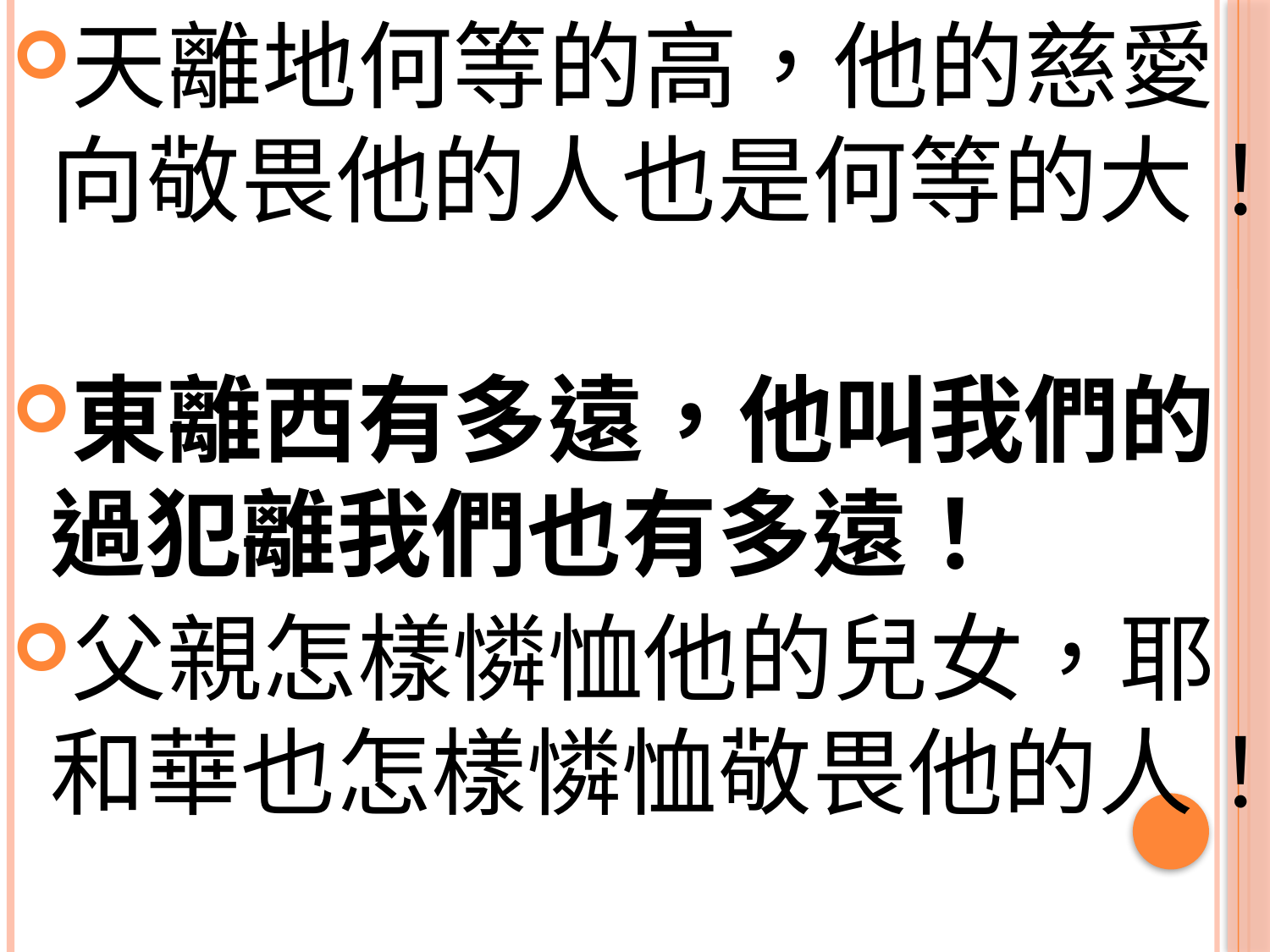

天離地何等的高，他的慈愛向敬畏他的人也是何等的大！
東離西有多遠，他叫我們的過犯離我們也有多遠！
父親怎樣憐恤他的兒女，耶和華也怎樣憐恤敬畏他的人！